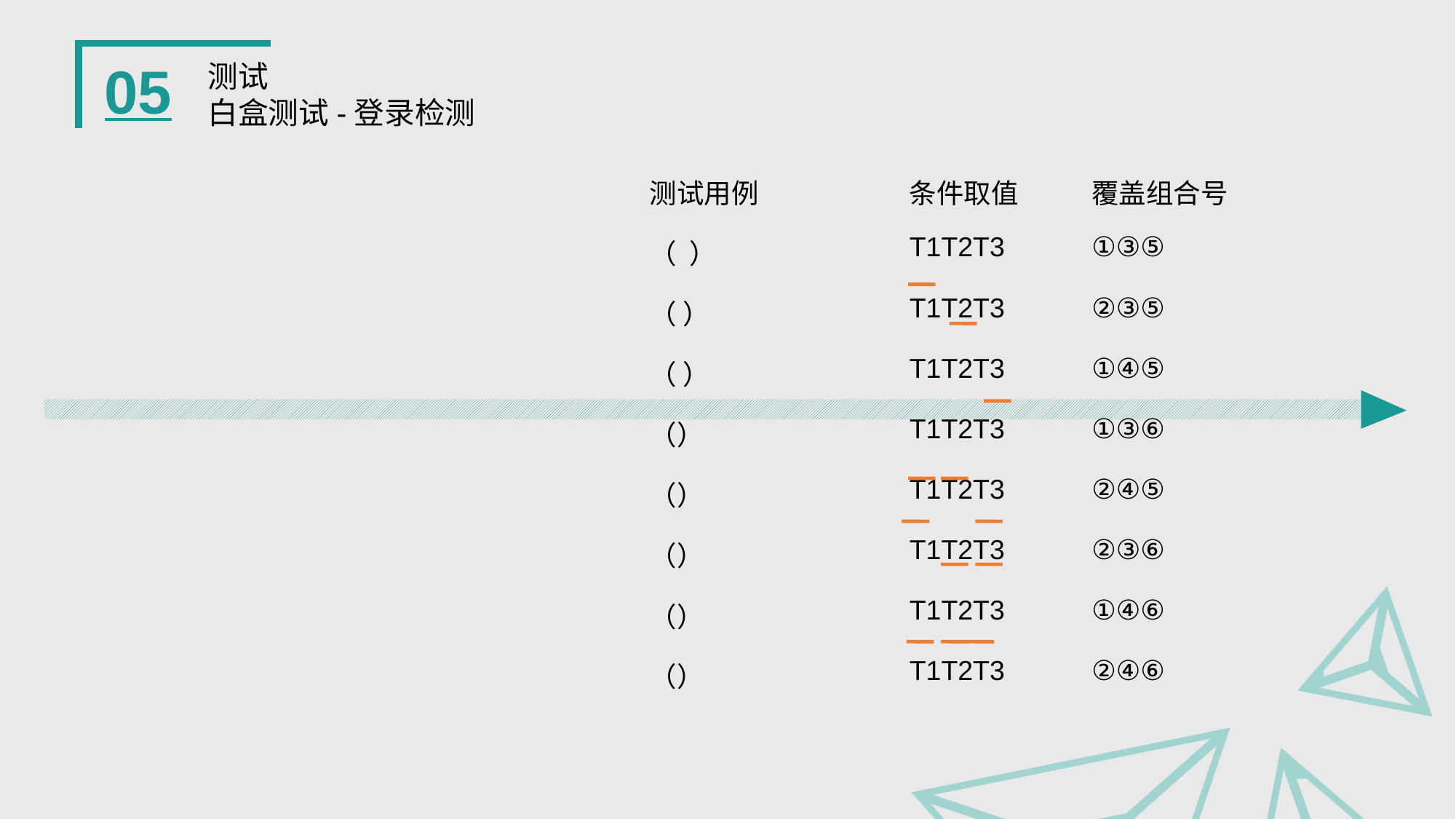

05
测试
白盒测试-登录检测
| 测试用例 | 条件取值 | 覆盖组合号 |
| --- | --- | --- |
| （ ） | T1T2T3 | ①③⑤ |
| （ ） | T1T2T3 | ②③⑤ |
| （ ） | T1T2T3 | ①④⑤ |
| （） | T1T2T3 | ①③⑥ |
| （） | T1T2T3 | ②④⑤ |
| （） | T1T2T3 | ②③⑥ |
| （） | T1T2T3 | ①④⑥ |
| （） | T1T2T3 | ②④⑥ |